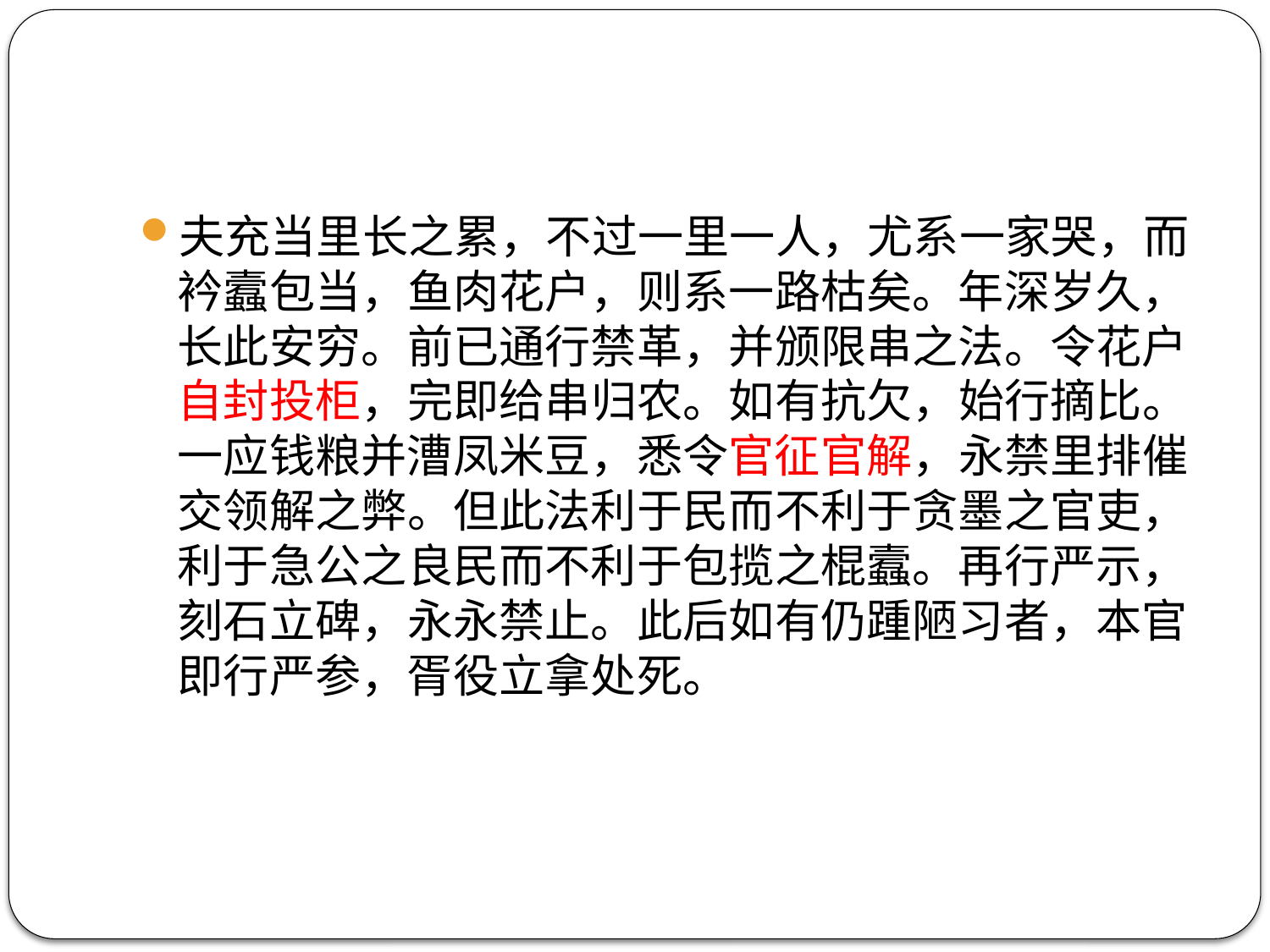

#
夫充当里长之累，不过一里一人，尤系一家哭，而衿蠧包当，鱼肉花户，则系一路枯矣。年深岁久，长此安穷。前已通行禁革，并颁限串之法。令花户自封投柜，完即给串归农。如有抗欠，始行摘比。一应钱粮并漕凤米豆，悉令官征官解，永禁里排催交领解之弊。但此法利于民而不利于贪墨之官吏，利于急公之良民而不利于包揽之棍蠧。再行严示，刻石立碑，永永禁止。此后如有仍踵陋习者，本官即行严参，胥役立拿处死。